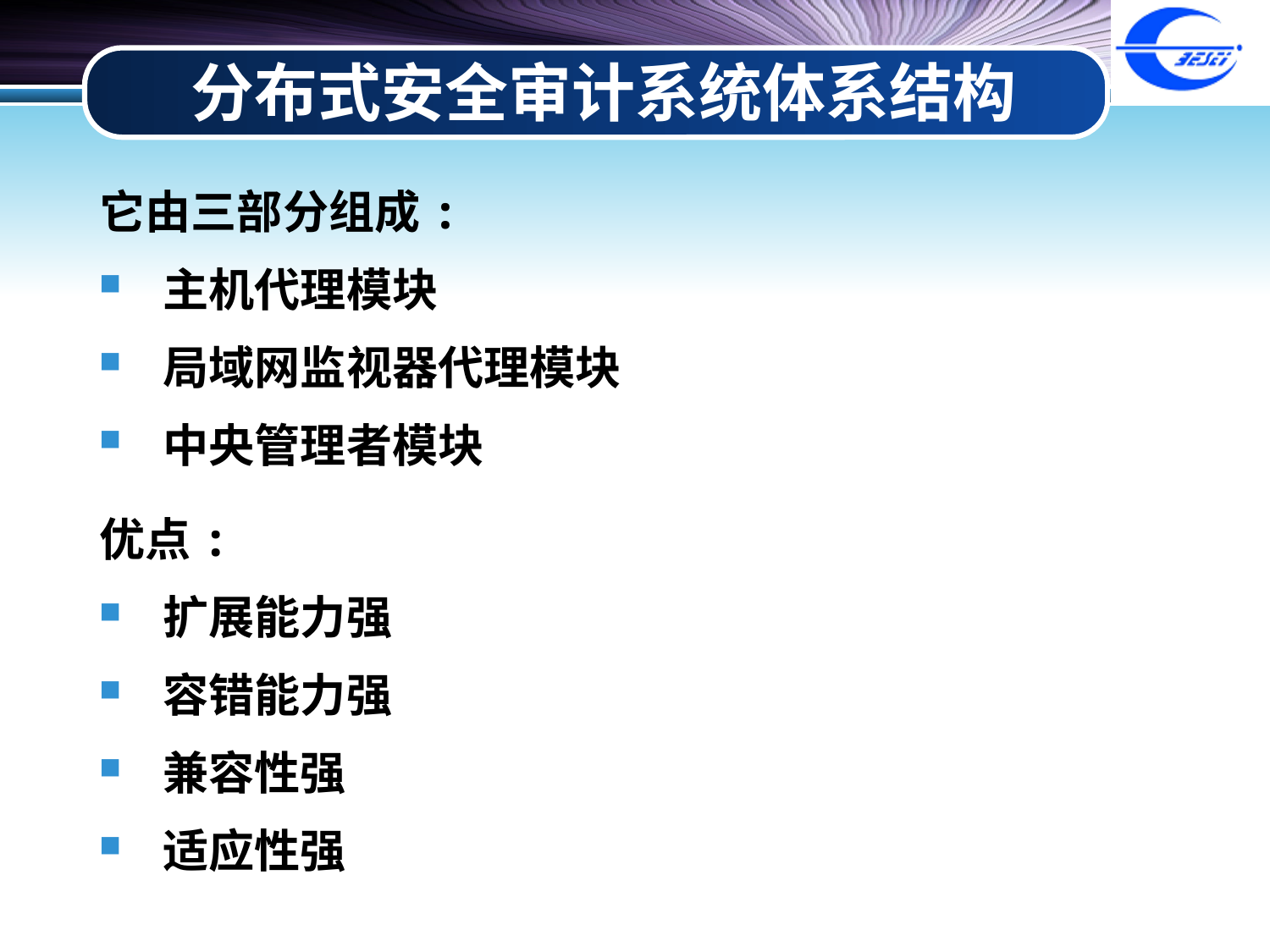

# 分布式安全审计系统体系结构
它由三部分组成:
主机代理模块
局域网监视器代理模块
中央管理者模块
优点:
扩展能力强
容错能力强
兼容性强
适应性强